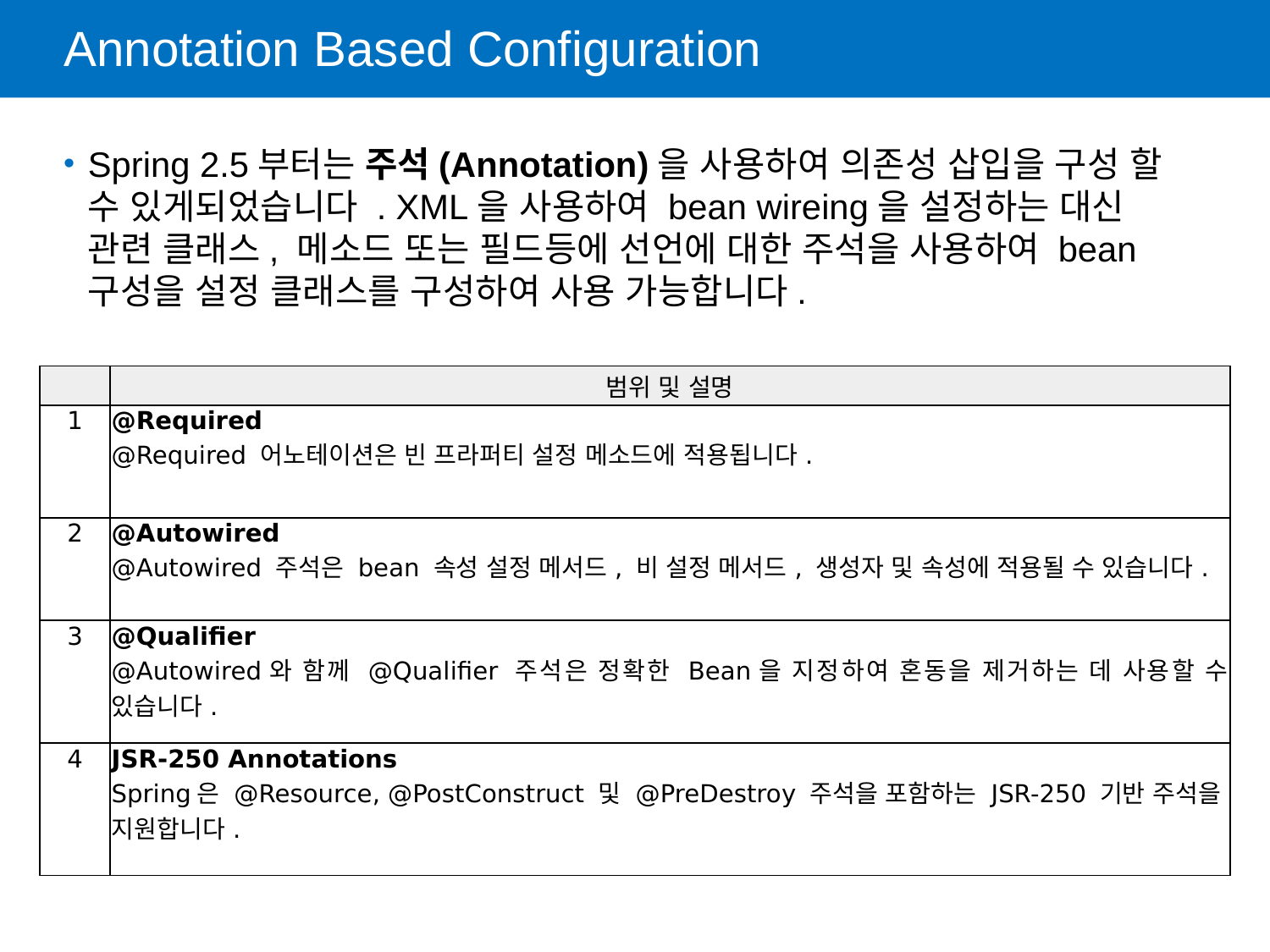

# Annotation Based Configuration
Spring 2.5부터는 주석(Annotation)을 사용하여 의존성 삽입을 구성 할 수 있게되었습니다 . XML을 사용하여 bean wireing을 설정하는 대신 관련 클래스, 메소드 또는 필드등에 선언에 대한 주석을 사용하여 bean 구성을 설정 클래스를 구성하여 사용 가능합니다.
|  | 범위 및 설명 |
| --- | --- |
| 1 | @Required @Required 어노테이션은 빈 프라퍼티 설정 메소드에 적용됩니다. |
| 2 | @Autowired @Autowired 주석은 bean 속성 설정 메서드, 비 설정 메서드, 생성자 및 속성에 적용될 수 있습니다. |
| 3 | @Qualifier @Autowired와 함께 @Qualifier 주석은 정확한 Bean을 지정하여 혼동을 제거하는 데 사용할 수 있습니다. |
| 4 | JSR-250 Annotations Spring은 @Resource, @PostConstruct 및 @PreDestroy 주석을 포함하는 JSR-250 기반 주석을 지원합니다. |